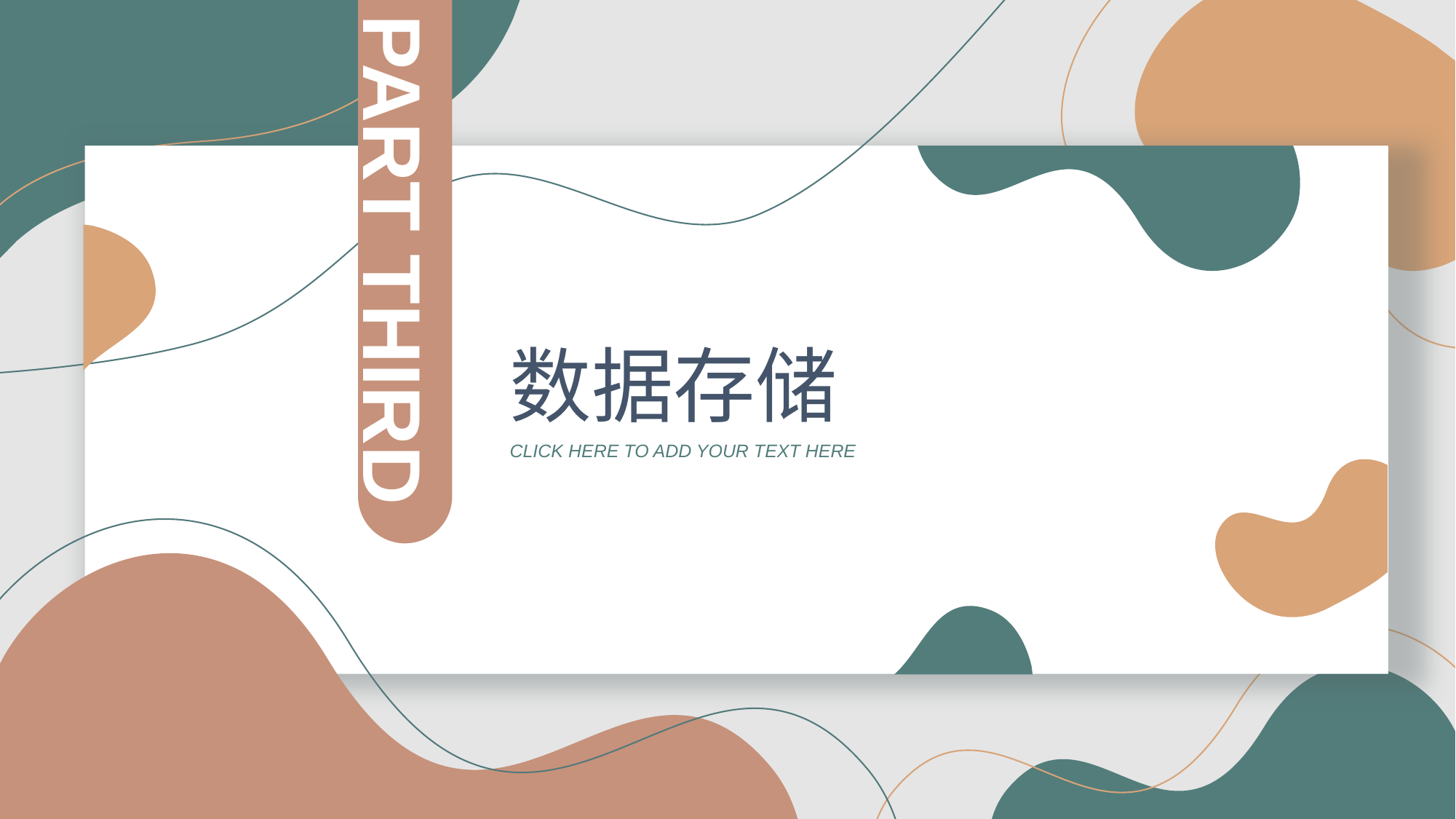

PART THIRD

数据存储

CLICK HERE TO ADD YOUR TEXT HERE